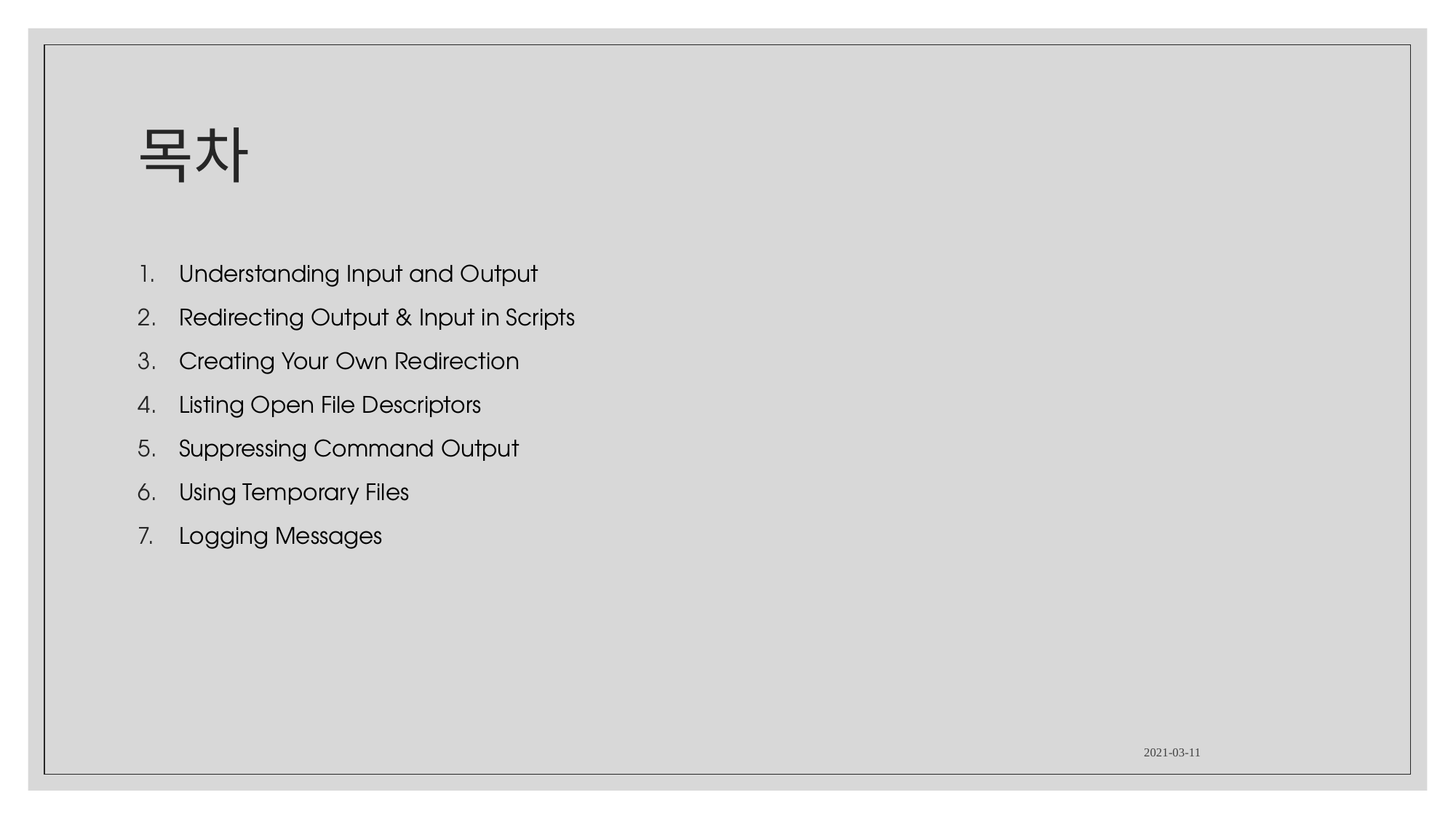

# 목차
Understanding Input and Output
Redirecting Output & Input in Scripts
Creating Your Own Redirection
Listing Open File Descriptors
Suppressing Command Output
Using Temporary Files
Logging Messages
2021-03-11